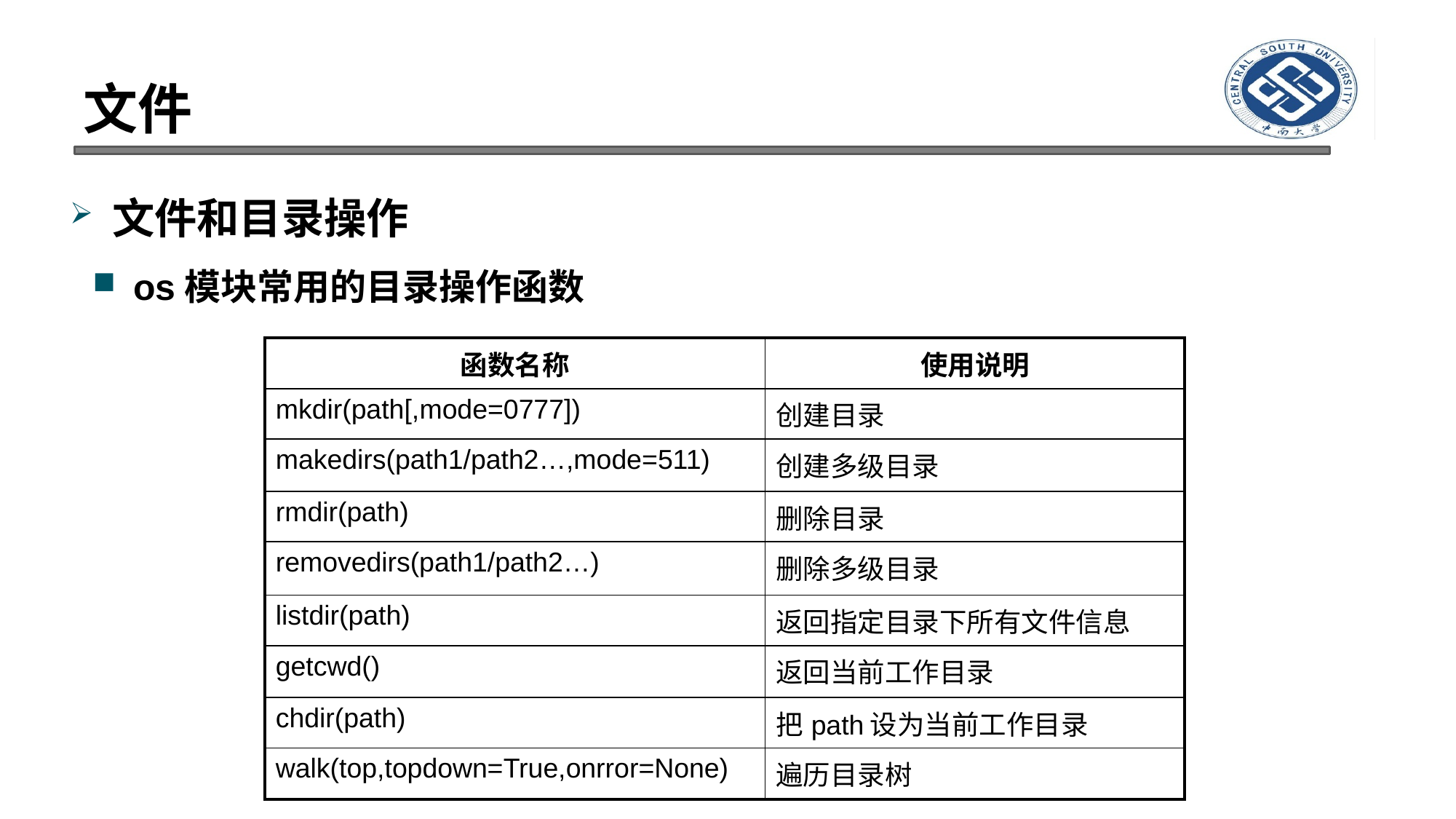

# 文件
文件和目录操作
os模块常用的目录操作函数
| 函数名称 | 使用说明 |
| --- | --- |
| mkdir(path[,mode=0777]) | 创建目录 |
| makedirs(path1/path2…,mode=511) | 创建多级目录 |
| rmdir(path) | 删除目录 |
| removedirs(path1/path2…) | 删除多级目录 |
| listdir(path) | 返回指定目录下所有文件信息 |
| getcwd() | 返回当前工作目录 |
| chdir(path) | 把path设为当前工作目录 |
| walk(top,topdown=True,onrror=None) | 遍历目录树 |